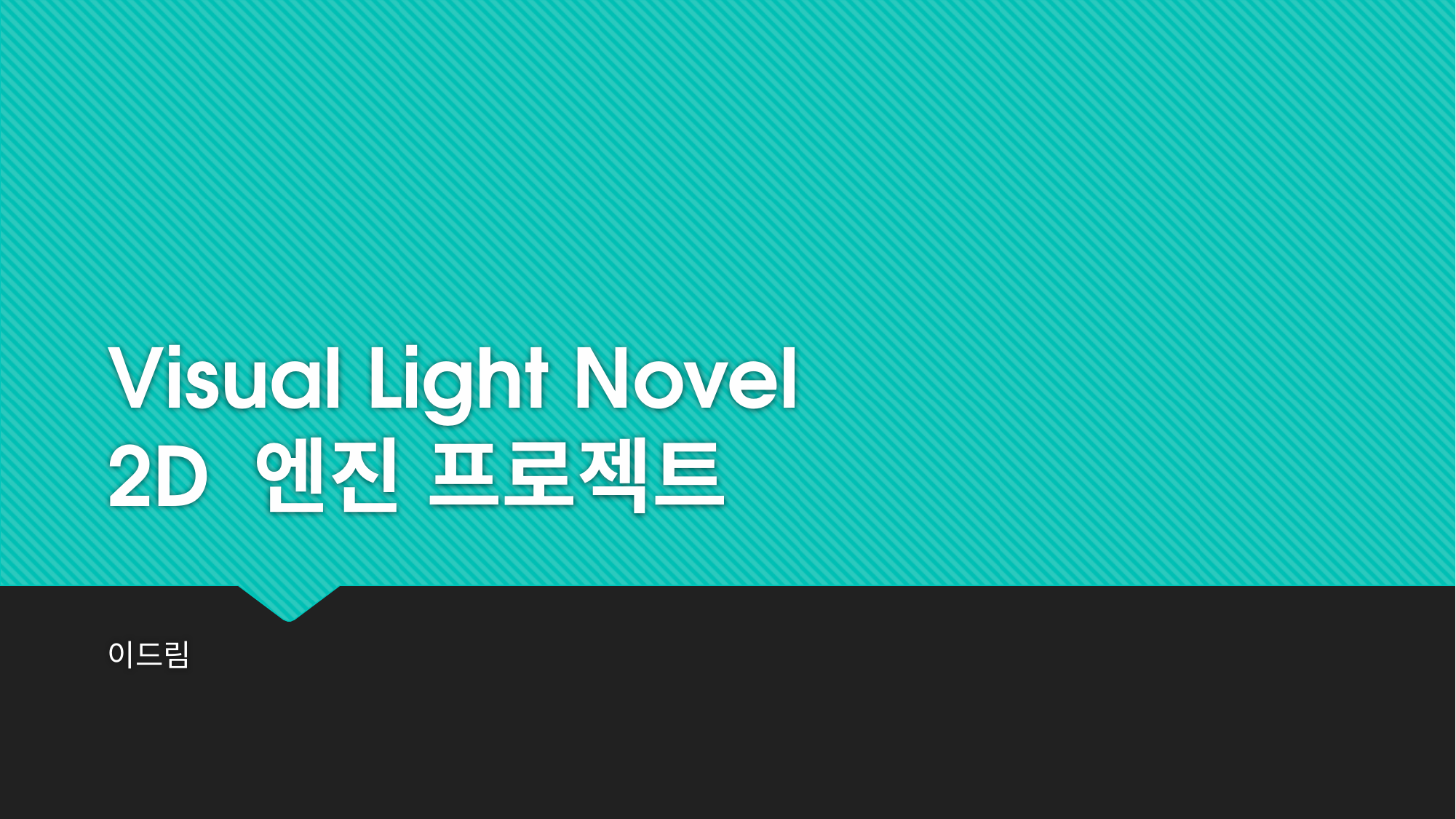

# Visual Light Novel 2D 엔진 프로젝트
이드림